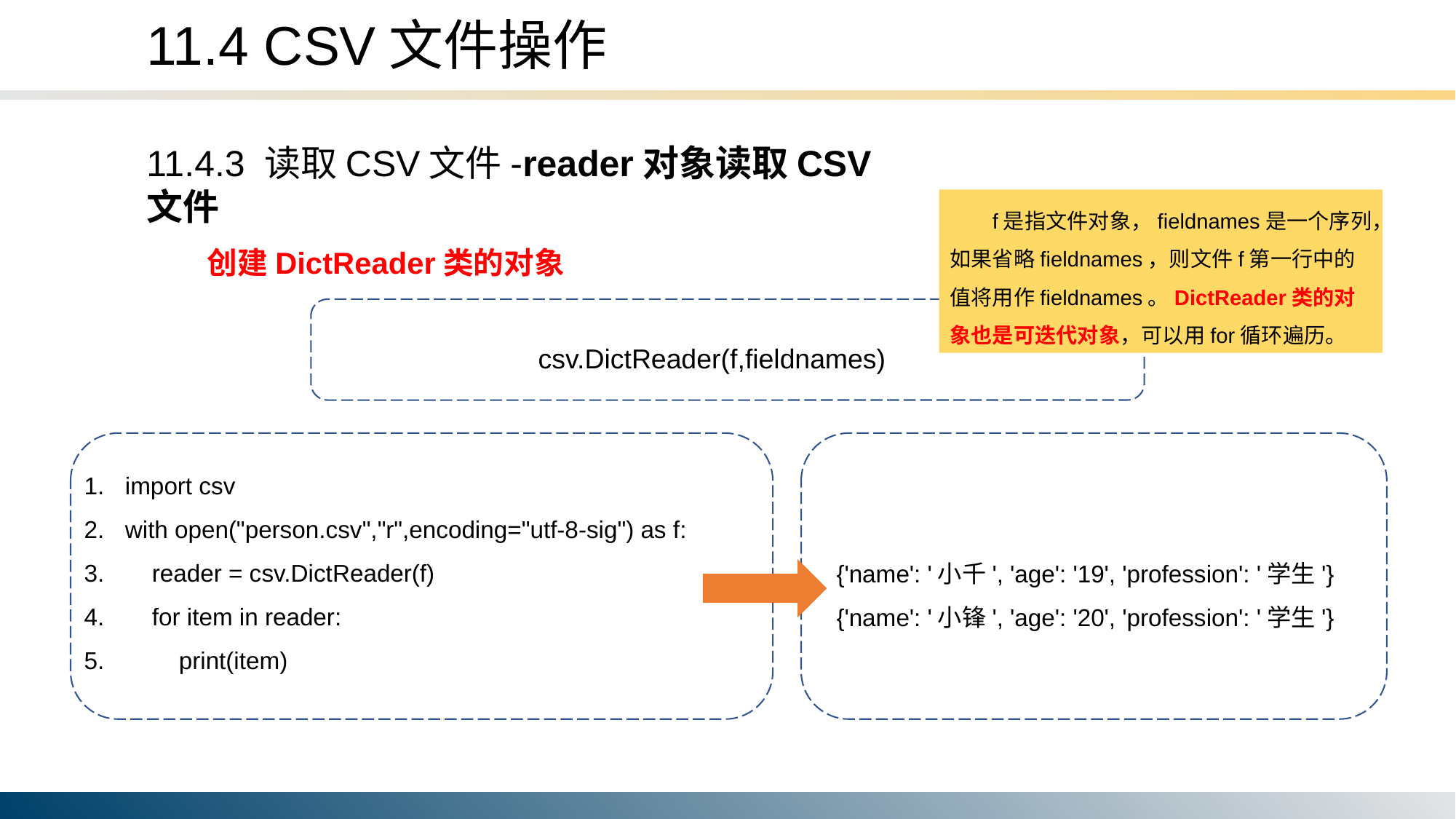

11.4 CSV文件操作
11.4.3 读取CSV文件-reader对象读取CSV文件
f是指文件对象，fieldnames是一个序列，如果省略fieldnames，则文件f第一行中的值将用作fieldnames。DictReader类的对象也是可迭代对象，可以用for循环遍历。
创建DictReader类的对象

csv.DictReader(f,fieldnames)

import csv
with open("person.csv","r",encoding="utf-8-sig") as f:
    reader = csv.DictReader(f)
    for item in reader:
        print(item)
{'name': '小千', 'age': '19', 'profession': '学生'}
{'name': '小锋', 'age': '20', 'profession': '学生'}